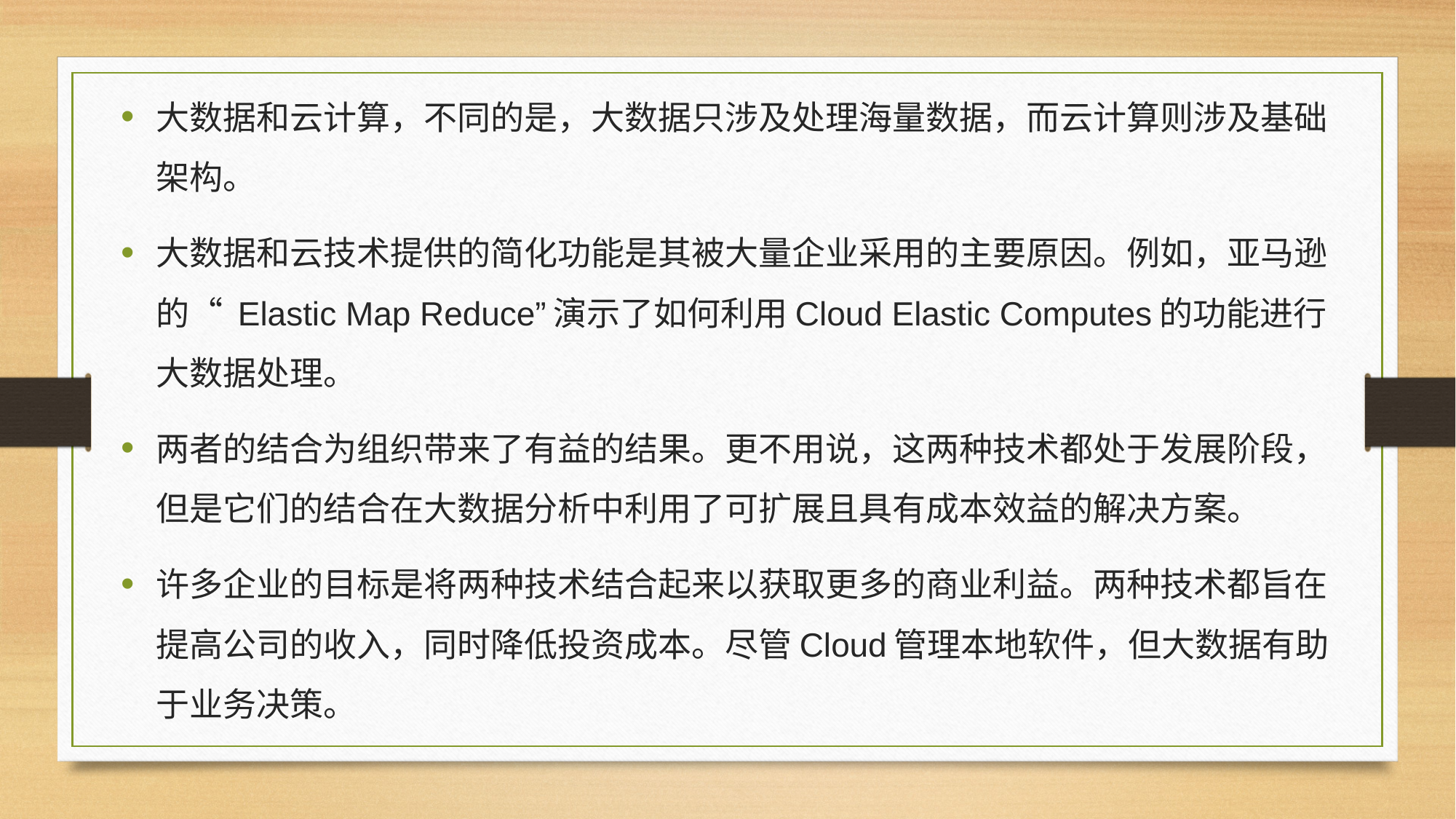

大数据和云计算，不同的是，大数据只涉及处理海量数据，而云计算则涉及基础架构。
大数据和云技术提供的简化功能是其被大量企业采用的主要原因。例如，亚马逊的“ Elastic Map Reduce”演示了如何利用Cloud Elastic Computes的功能进行大数据处理。
两者的结合为组织带来了有益的结果。更不用说，这两种技术都处于发展阶段，但是它们的结合在大数据分析中利用了可扩展且具有成本效益的解决方案。
许多企业的目标是将两种技术结合起来以获取更多的商业利益。两种技术都旨在提高公司的收入，同时降低投资成本。尽管Cloud管理本地软件，但大数据有助于业务决策。